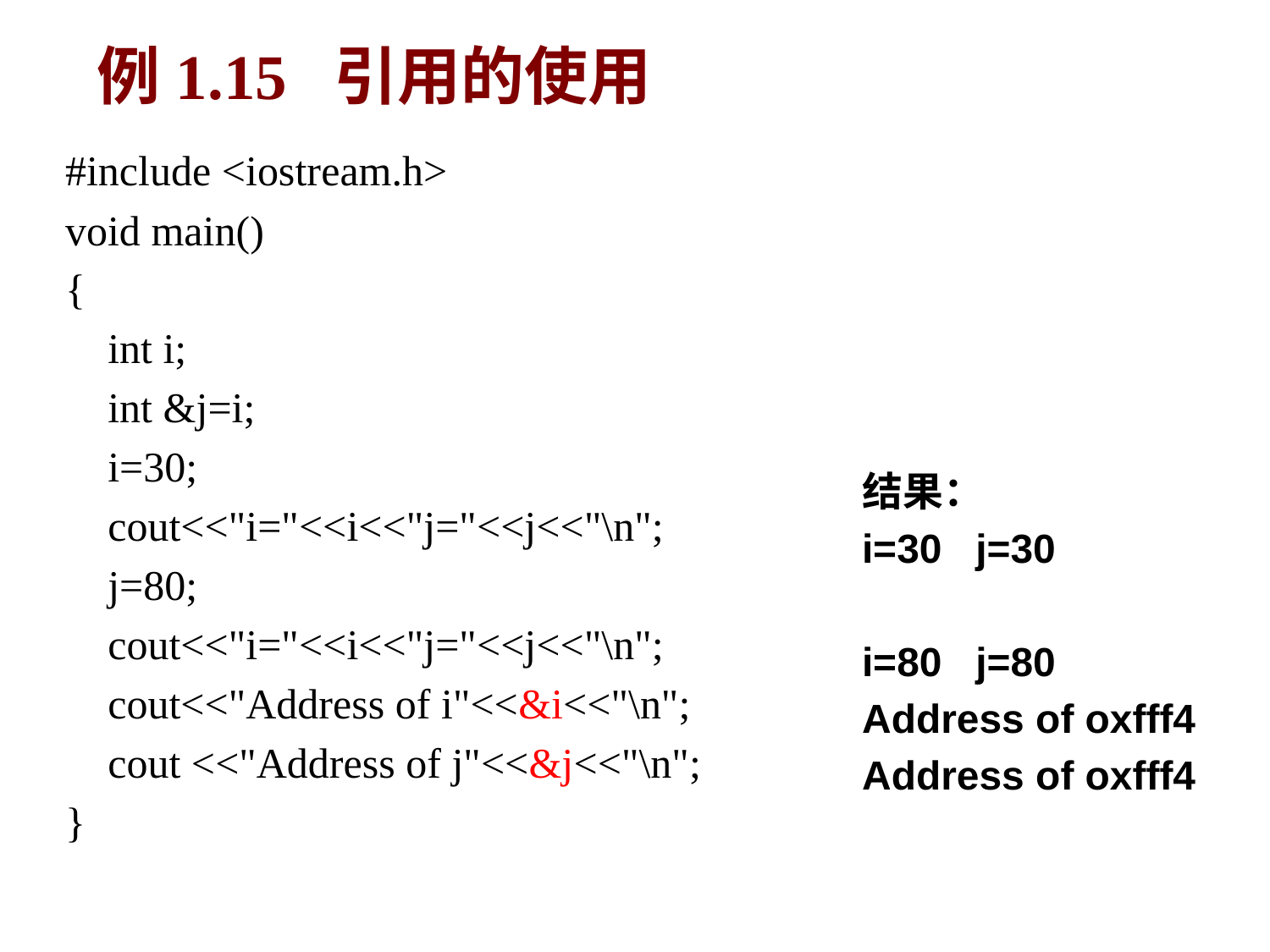

例1.15  引用的使用
#include <iostream.h>
void main()
{
    int i;
    int &j=i;
    i=30;
    cout<<"i="<<i<<"j="<<j<<"\n";
    j=80;
    cout<<"i="<<i<<"j="<<j<<"\n";
    cout<<"Address of i"<<&i<<"\n";
    cout <<"Address of j"<<&j<<"\n";
}
结果：
i=30   j=30

i=80   j=80
Address of oxfff4
Address of oxfff4